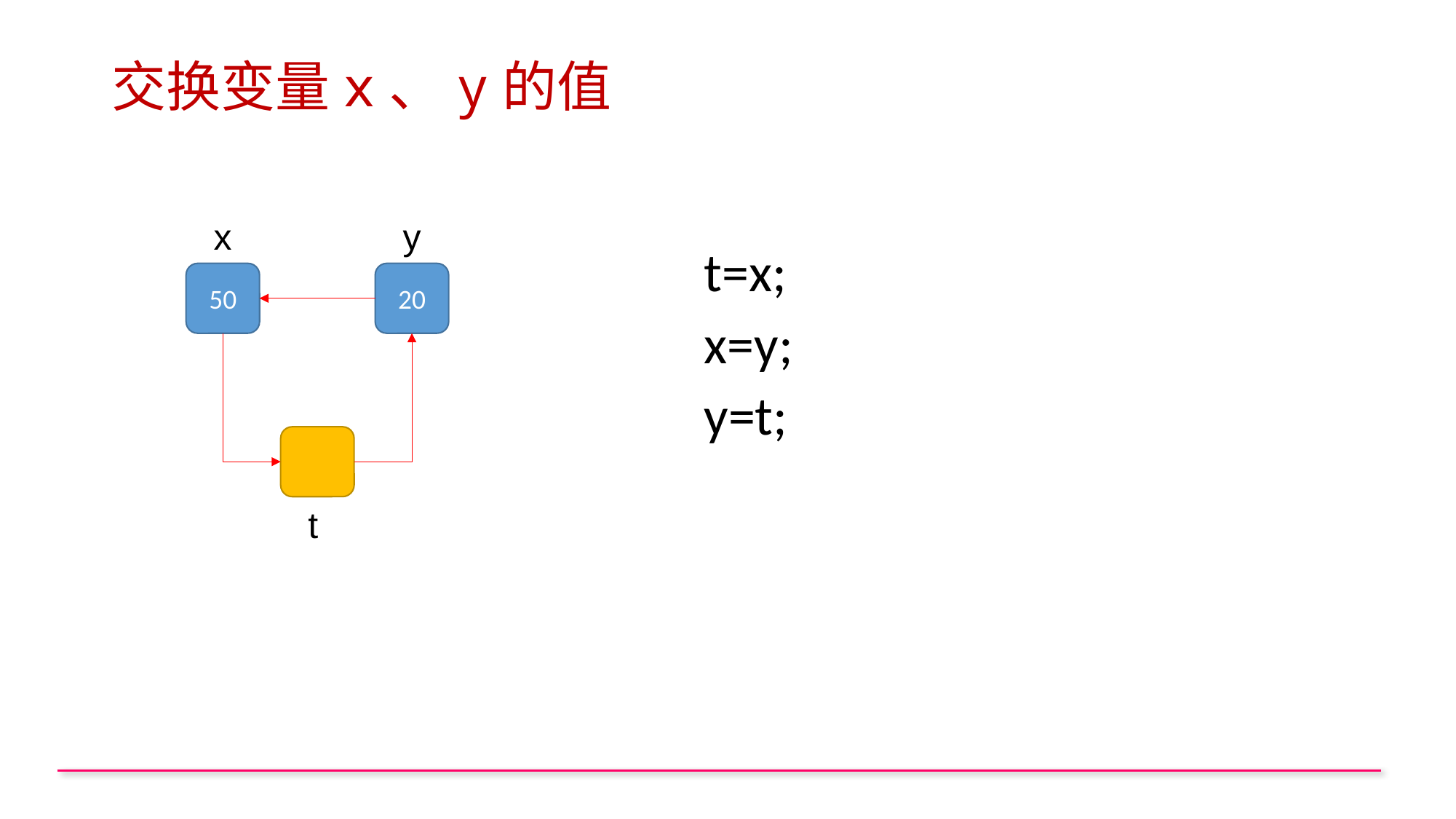

# 交换变量x、y的值
x
y
t=x;
x=y;
y=t;
50
20

t